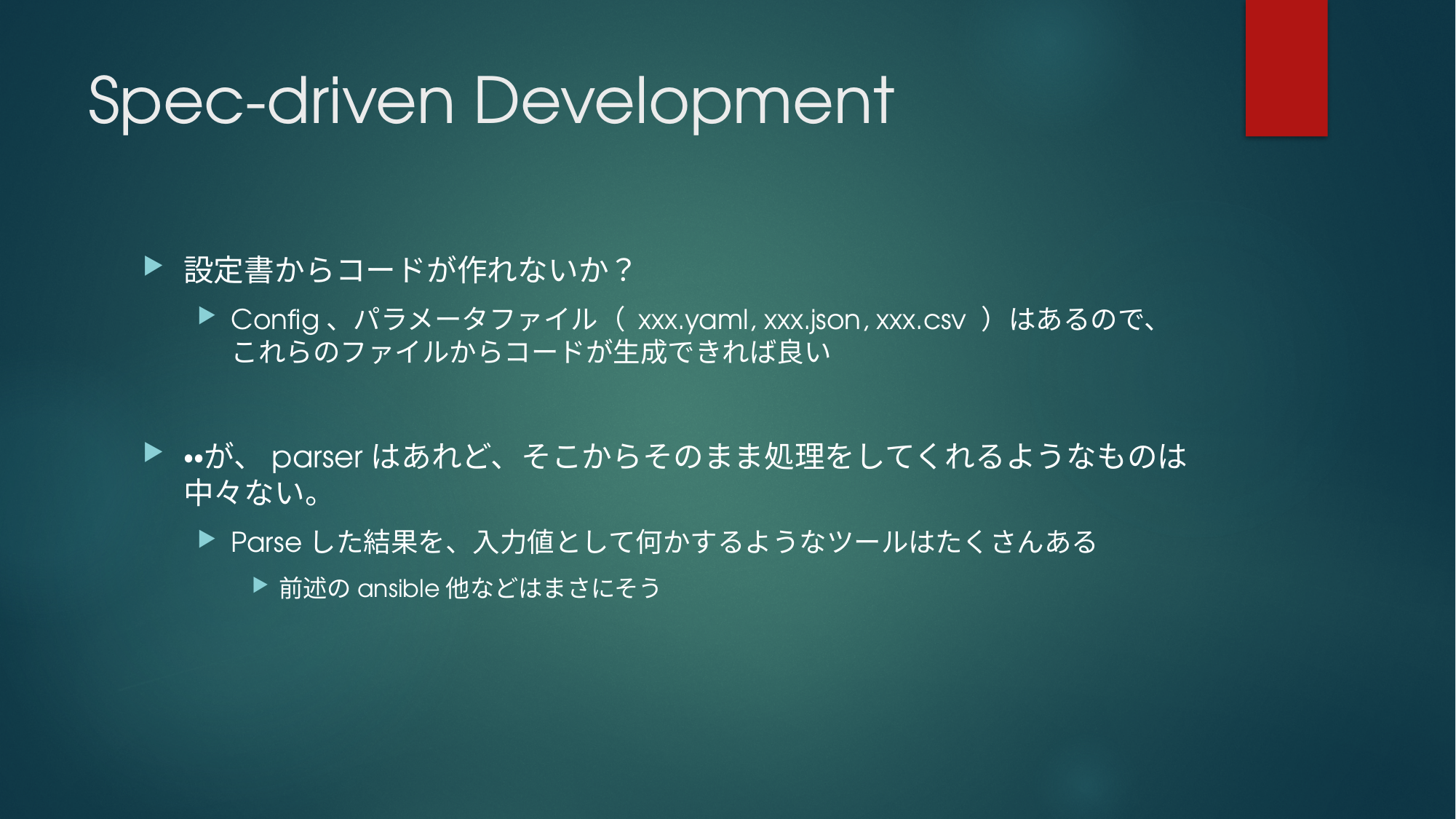

# Spec-driven Development
設定書からコードが作れないか？
Config、パラメータファイル（ xxx.yaml, xxx.json, xxx.csv ）はあるので、
これらのファイルからコードが生成できれば良い

・・が、parserはあれど、そこからそのまま処理をしてくれるようなものは中々ない。
Parseした結果を、入力値として何かするようなツールはたくさんある
前述のansible他などはまさにそう